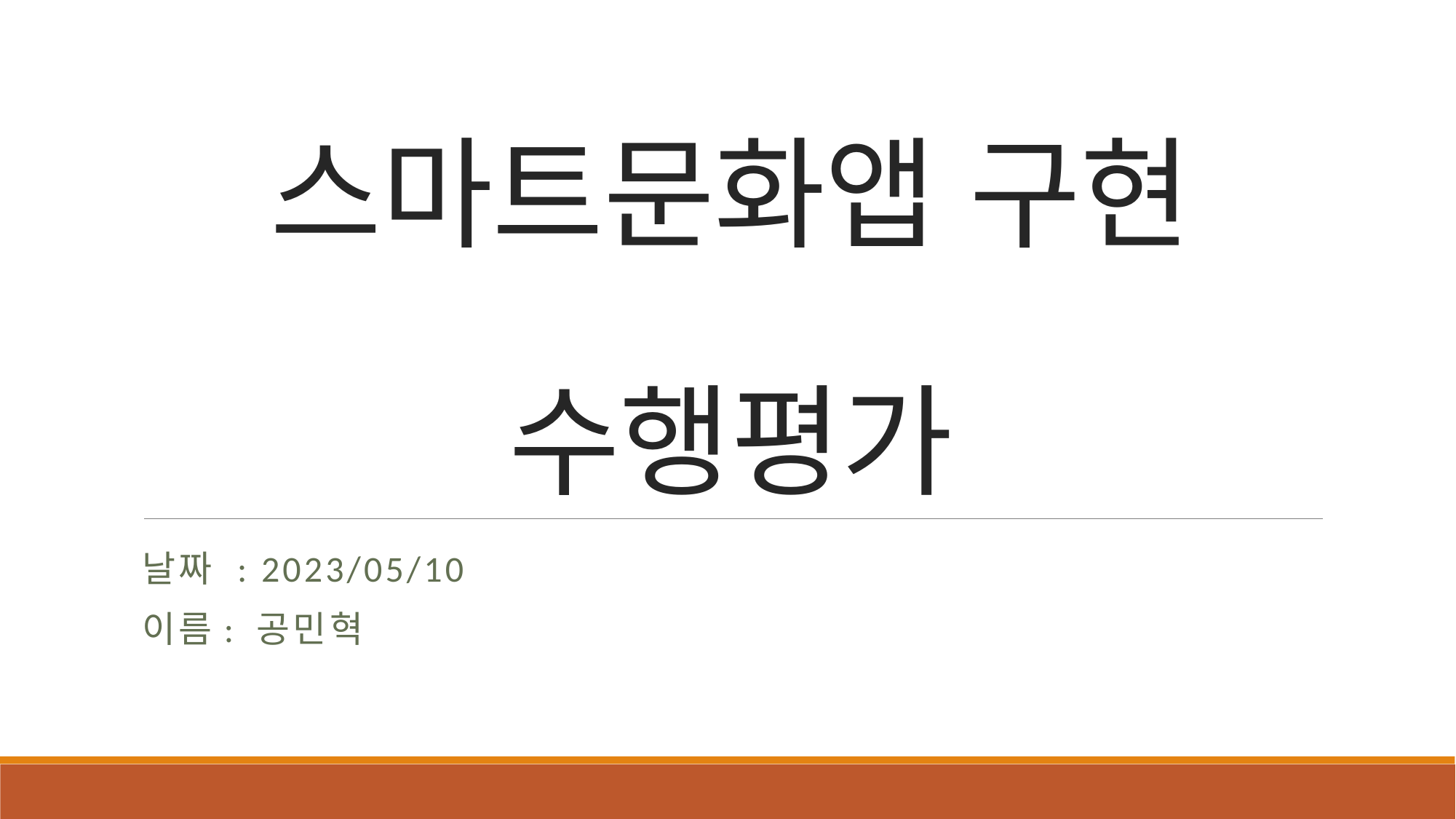

# 스마트문화앱 구현 수행평가
날짜 : 2023/05/10
이름: 공민혁